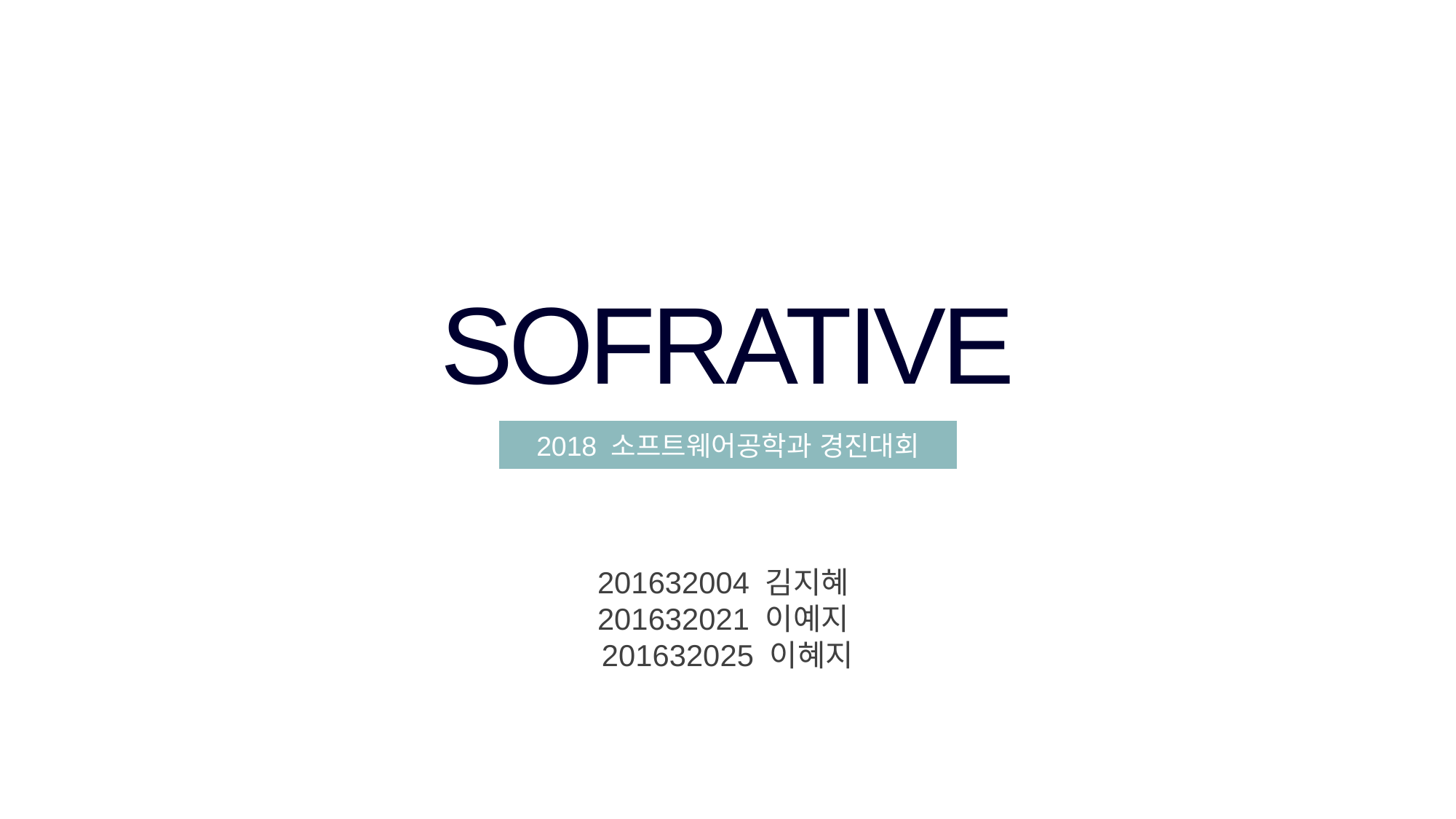

SOFRATIVE
2018 소프트웨어공학과 경진대회
201632004 김지혜
201632021 이예지
201632025 이혜지